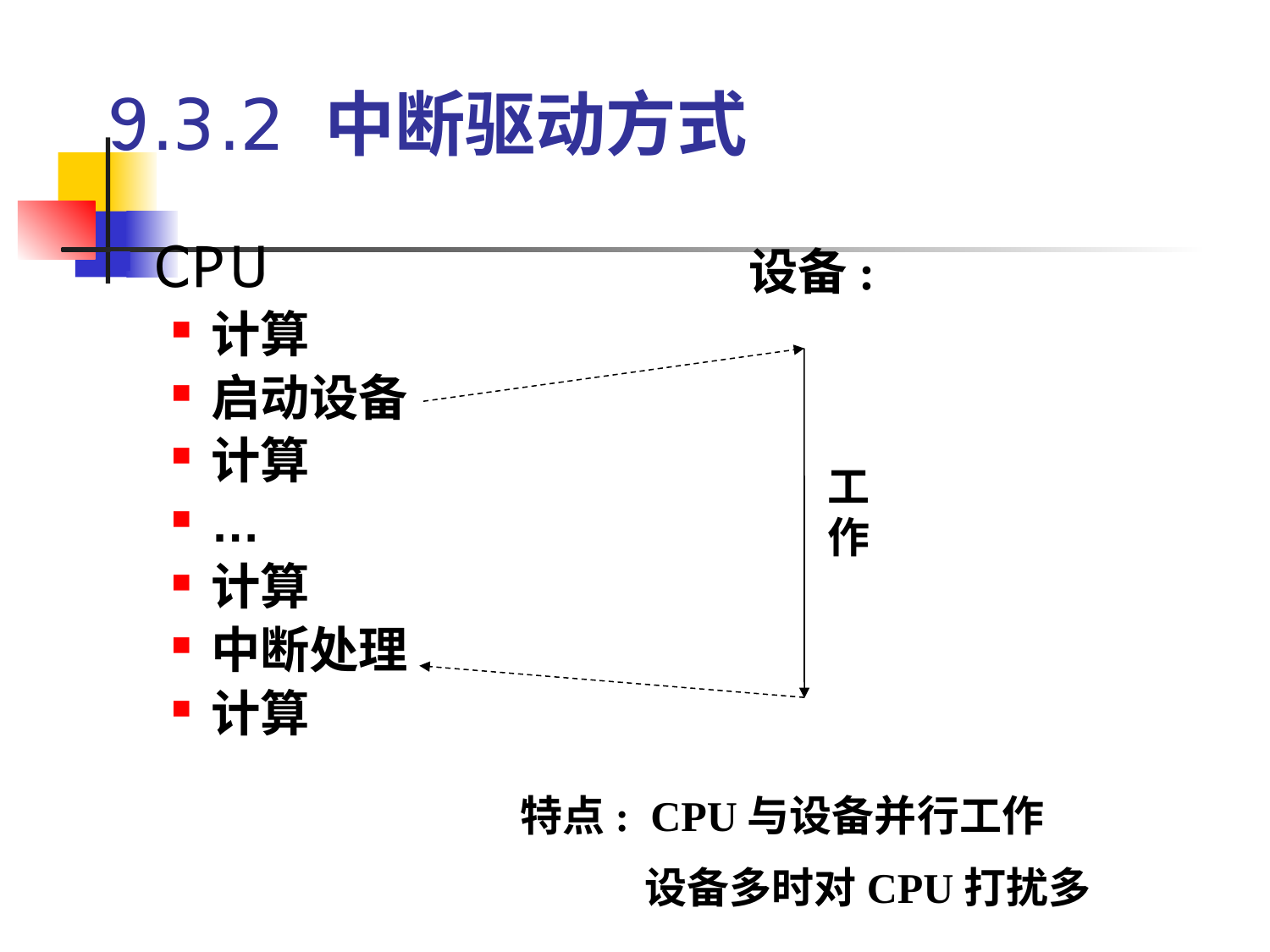

# 9.3.2 中断驱动方式
CPU
计算
启动设备
计算
…
计算
中断处理
计算
设备:

工作

特点:  CPU与设备并行工作
            设备多时对CPU打扰多